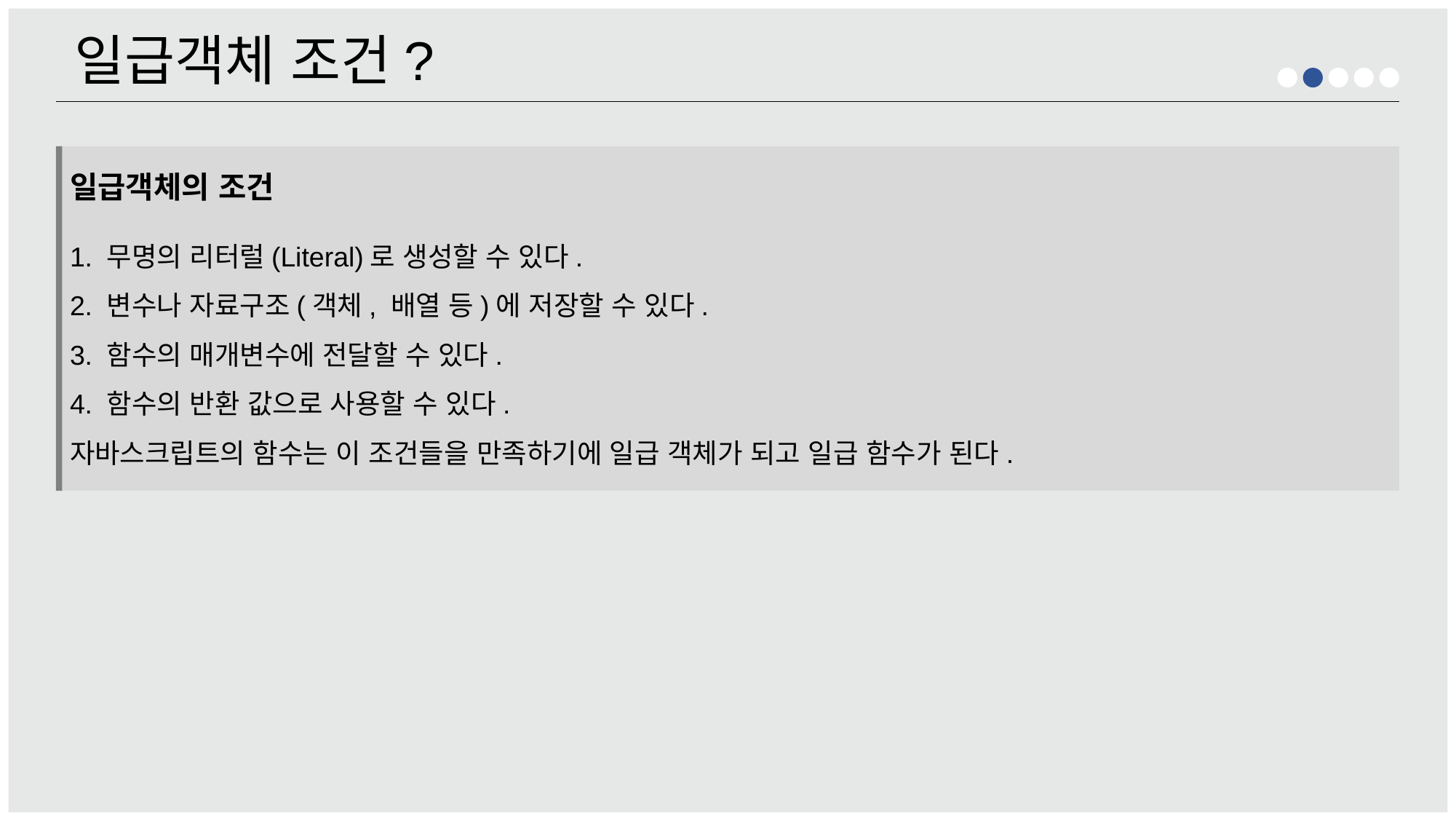

일급객체 조건?

일급객체의 조건

1. 무명의 리터럴(Literal)로 생성할 수 있다.
2. 변수나 자료구조(객체, 배열 등)에 저장할 수 있다.
3. 함수의 매개변수에 전달할 수 있다.
4. 함수의 반환 값으로 사용할 수 있다.
자바스크립트의 함수는 이 조건들을 만족하기에 일급 객체가 되고 일급 함수가 된다.